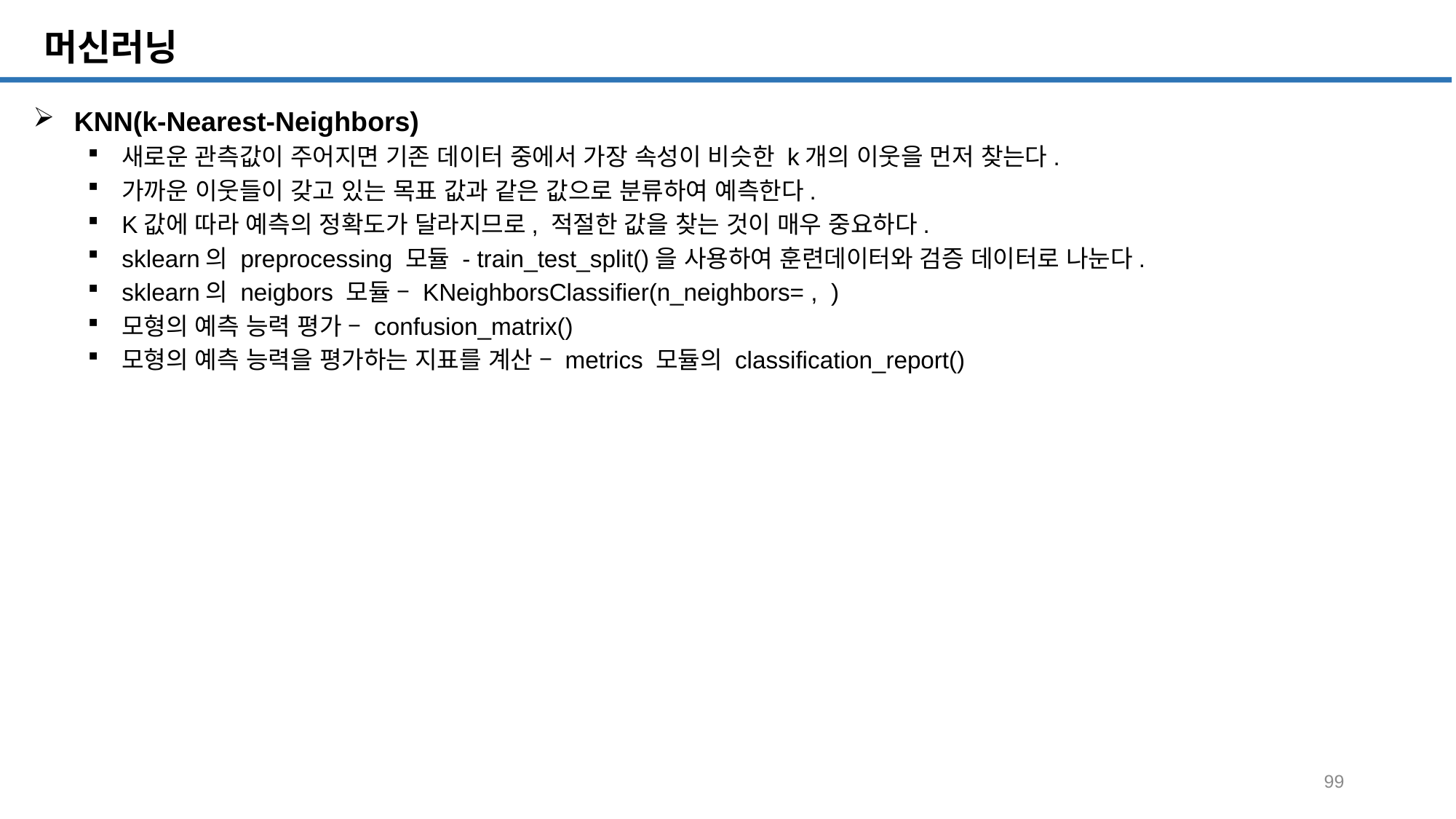

SQL 튜닝 개요
# 머신러닝

KNN(k-Nearest-Neighbors)
새로운 관측값이 주어지면 기존 데이터 중에서 가장 속성이 비슷한 k개의 이웃을 먼저 찾는다.
가까운 이웃들이 갖고 있는 목표 값과 같은 값으로 분류하여 예측한다.
K값에 따라 예측의 정확도가 달라지므로, 적절한 값을 찾는 것이 매우 중요하다.
sklearn의 preprocessing 모듈 - train_test_split()을 사용하여 훈련데이터와 검증 데이터로 나눈다.
sklearn의 neigbors 모듈 – KNeighborsClassifier(n_neighbors= ,  )
모형의 예측 능력 평가 – confusion_matrix()
모형의 예측 능력을 평가하는 지표를 계산 – metrics 모듈의 classification_report()
99